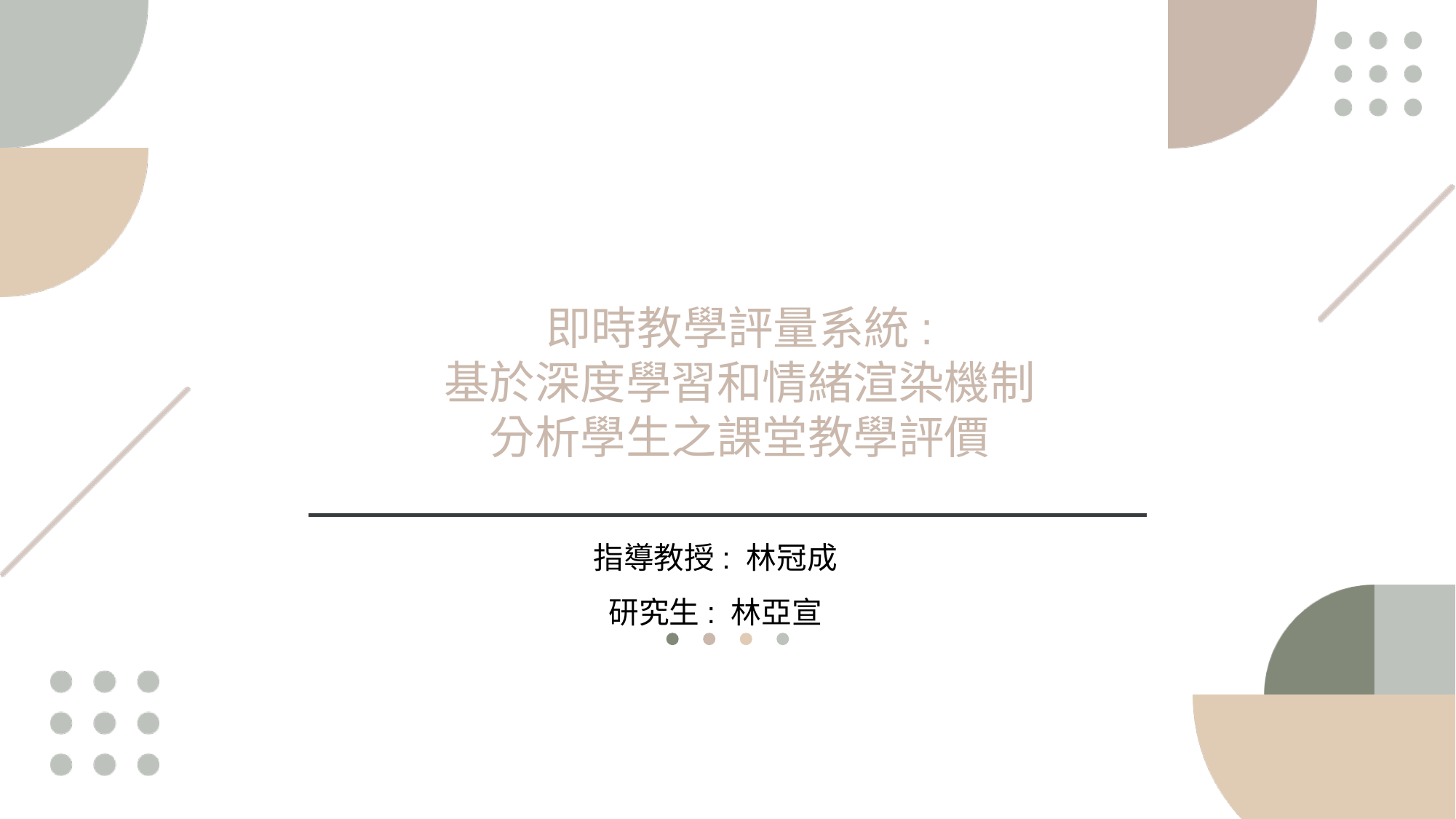

即時教學評量系統:
基於深度學習和情緒渲染機制
分析學生之課堂教學評價

指導教授: 林冠成
研究生: 林亞宣